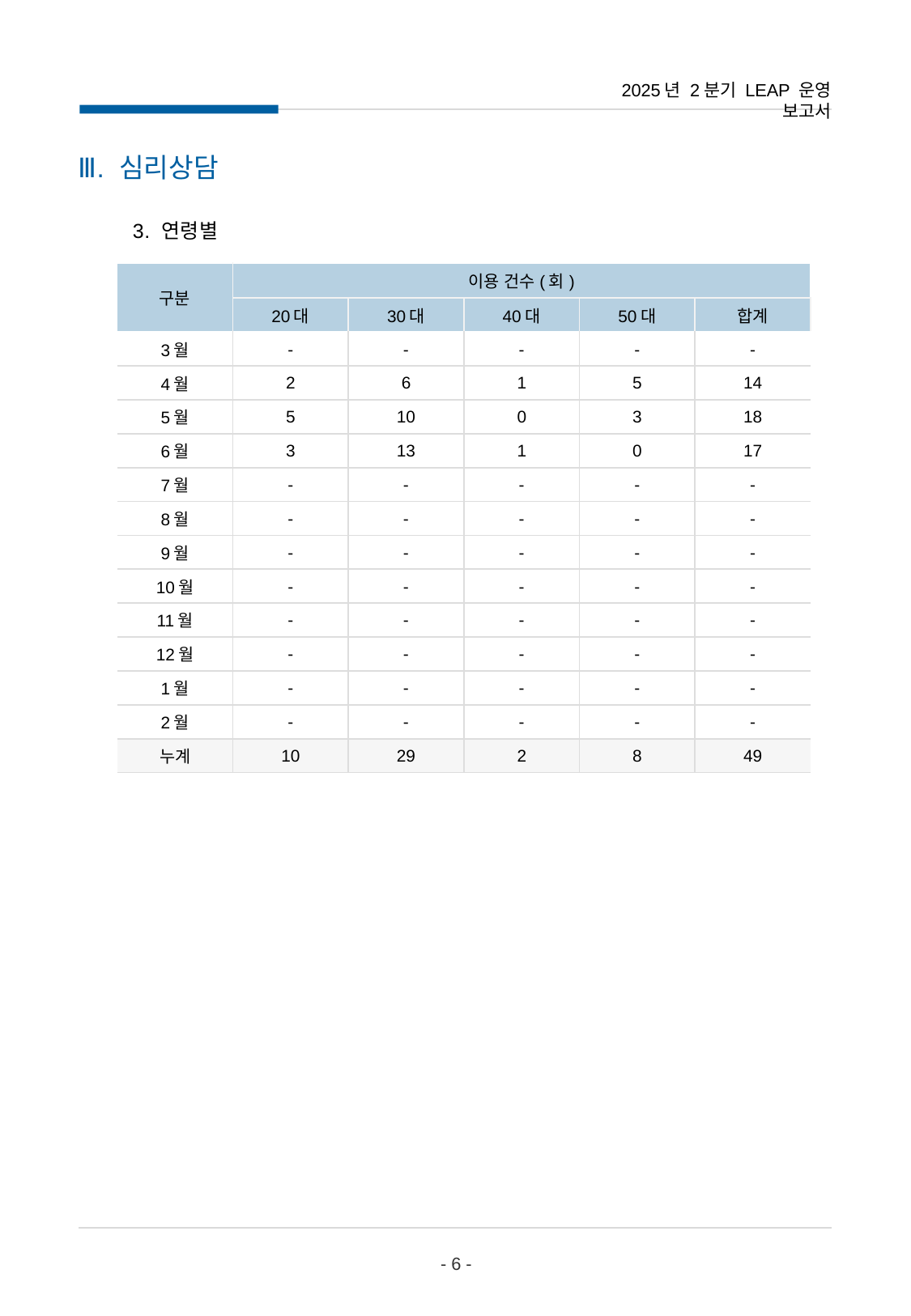

2025년 2분기 LEAP 운영 보고서

Ⅲ. 심리상담
 3. 연령별
| 구분 | 이용 건수(회) |  |  |  |  |
| --- | --- | --- | --- | --- | --- |
|  | 20대 | 30대 | 40대 | 50대 | 합계 |
| 3월 | - | - | - | - | - |
| 4월 | 2 | 6 | 1 | 5 | 14 |
| 5월 | 5 | 10 | 0 | 3 | 18 |
| 6월 | 3 | 13 | 1 | 0 | 17 |
| 7월 | - | - | - | - | - |
| 8월 | - | - | - | - | - |
| 9월 | - | - | - | - | - |
| 10월 | - | - | - | - | - |
| 11월 | - | - | - | - | - |
| 12월 | - | - | - | - | - |
| 1월 | - | - | - | - | - |
| 2월 | - | - | - | - | - |
| 누계 | 10 | 29 | 2 | 8 | 49 |

- 6 -